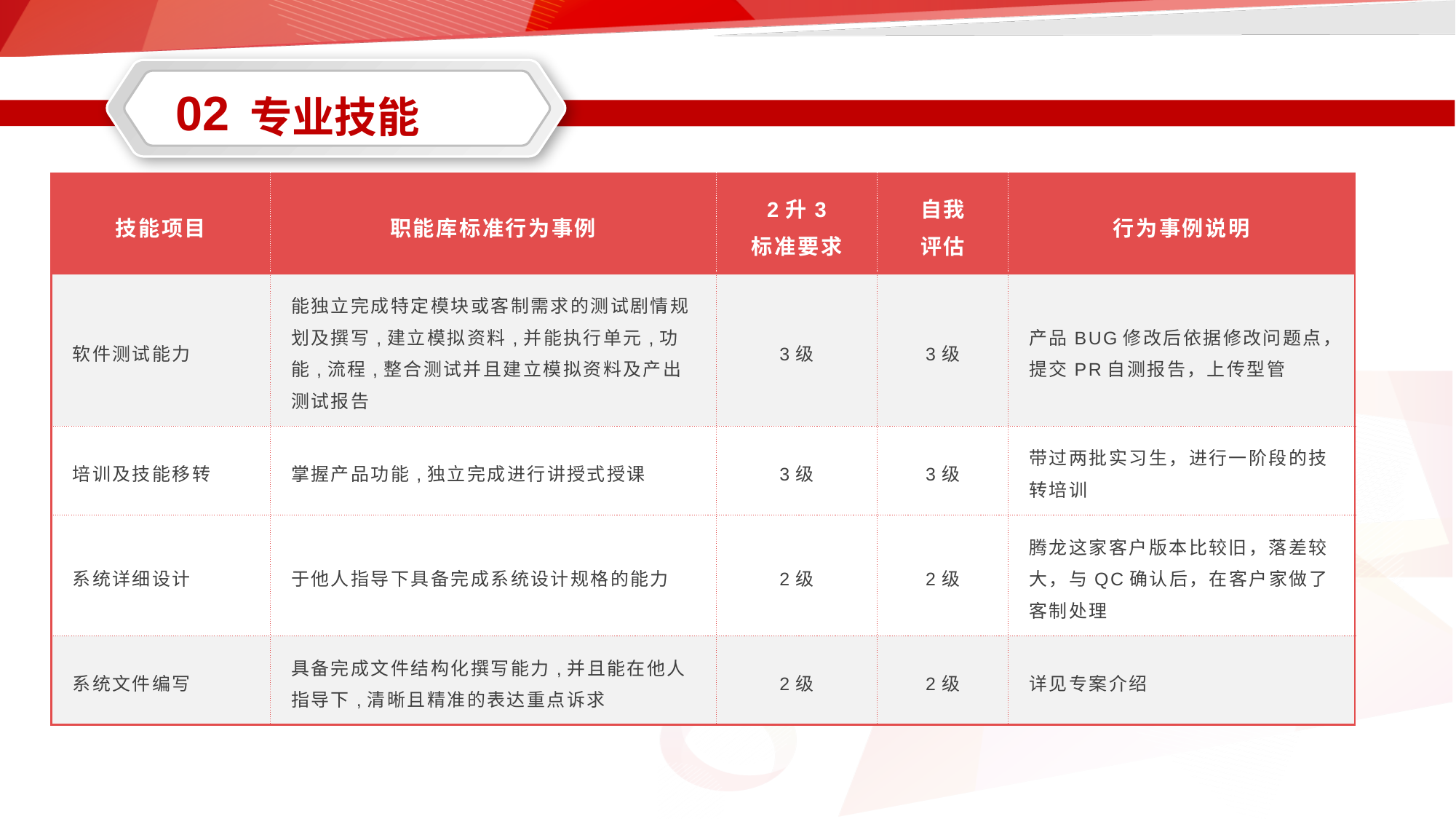

02
专业技能

| 技能项目 | 职能库标准行为事例 | 2升3 标准要求 | 自我 评估 | 行为事例说明 |
| --- | --- | --- | --- | --- |
| 软件测试能力 | 能独立完成特定模块或客制需求的测试剧情规划及撰写,建立模拟资料,并能执行单元,功能,流程,整合测试并且建立模拟资料及产出测试报告 | 3级 | 3级 | 产品BUG修改后依据修改问题点，提交PR自测报告，上传型管 |
| 培训及技能移转 | 掌握产品功能,独立完成进行讲授式授课 | 3级 | 3级 | 带过两批实习生，进行一阶段的技转培训 |
| 系统详细设计 | 于他人指导下具备完成系统设计规格的能力 | 2级 | 2级 | 腾龙这家客户版本比较旧，落差较大，与QC确认后，在客户家做了客制处理 |
| 系统文件编写 | 具备完成文件结构化撰写能力,并且能在他人指导下,清晰且精准的表达重点诉求 | 2级 | 2级 | 详见专案介绍 |
7